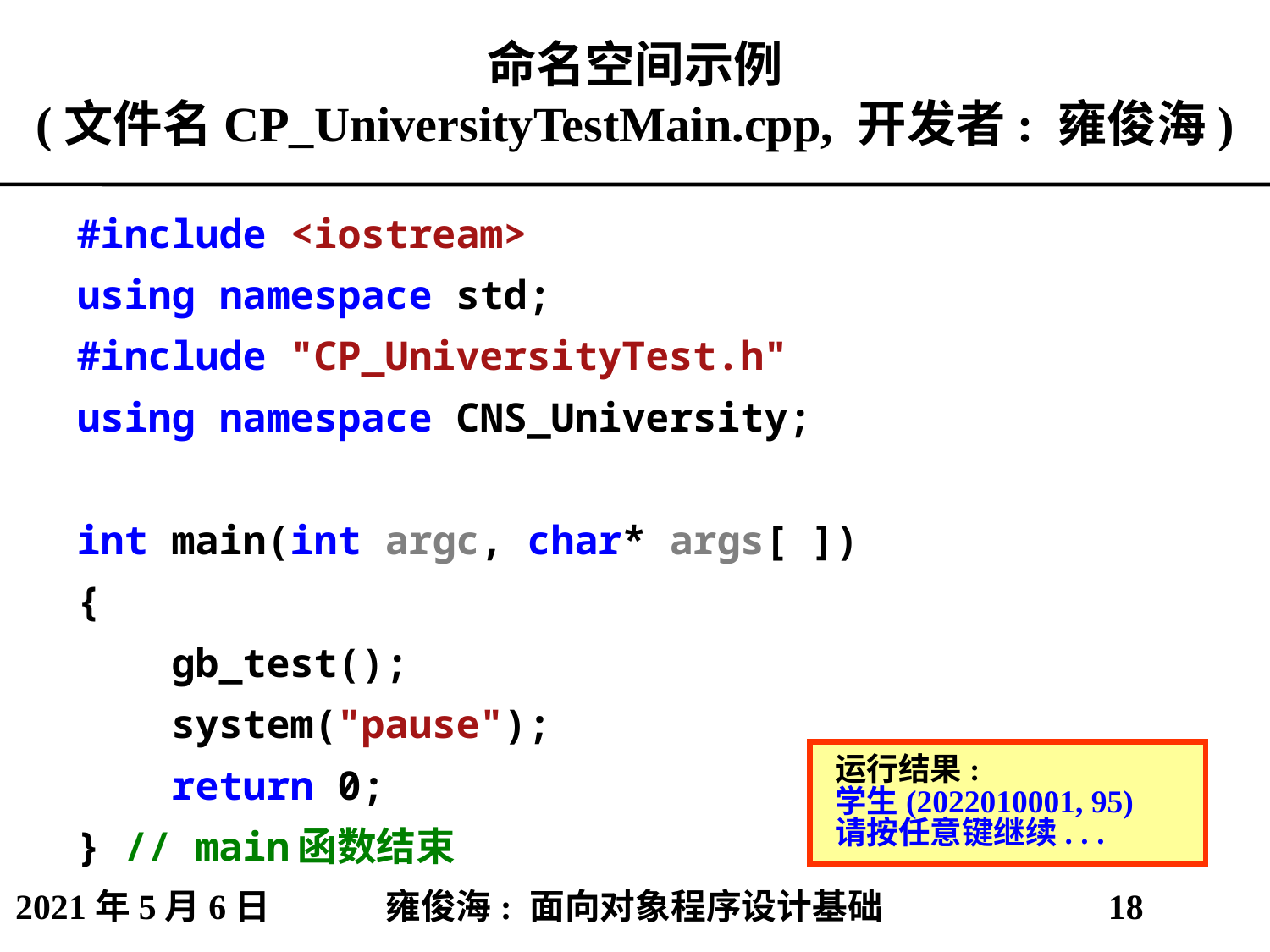

# 命名空间示例 (文件名CP_UniversityTestMain.cpp, 开发者: 雍俊海)

#include <iostream>
using namespace std;
#include "CP_UniversityTest.h"
using namespace CNS_University;

int main(int argc, char* args[ ])
{
    gb_test();
    system("pause");
    return 0;
} // main函数结束
运行结果:
学生(2022010001, 95)
请按任意键继续. . .
2021年5月6日
雍俊海: 面向对象程序设计基础
18